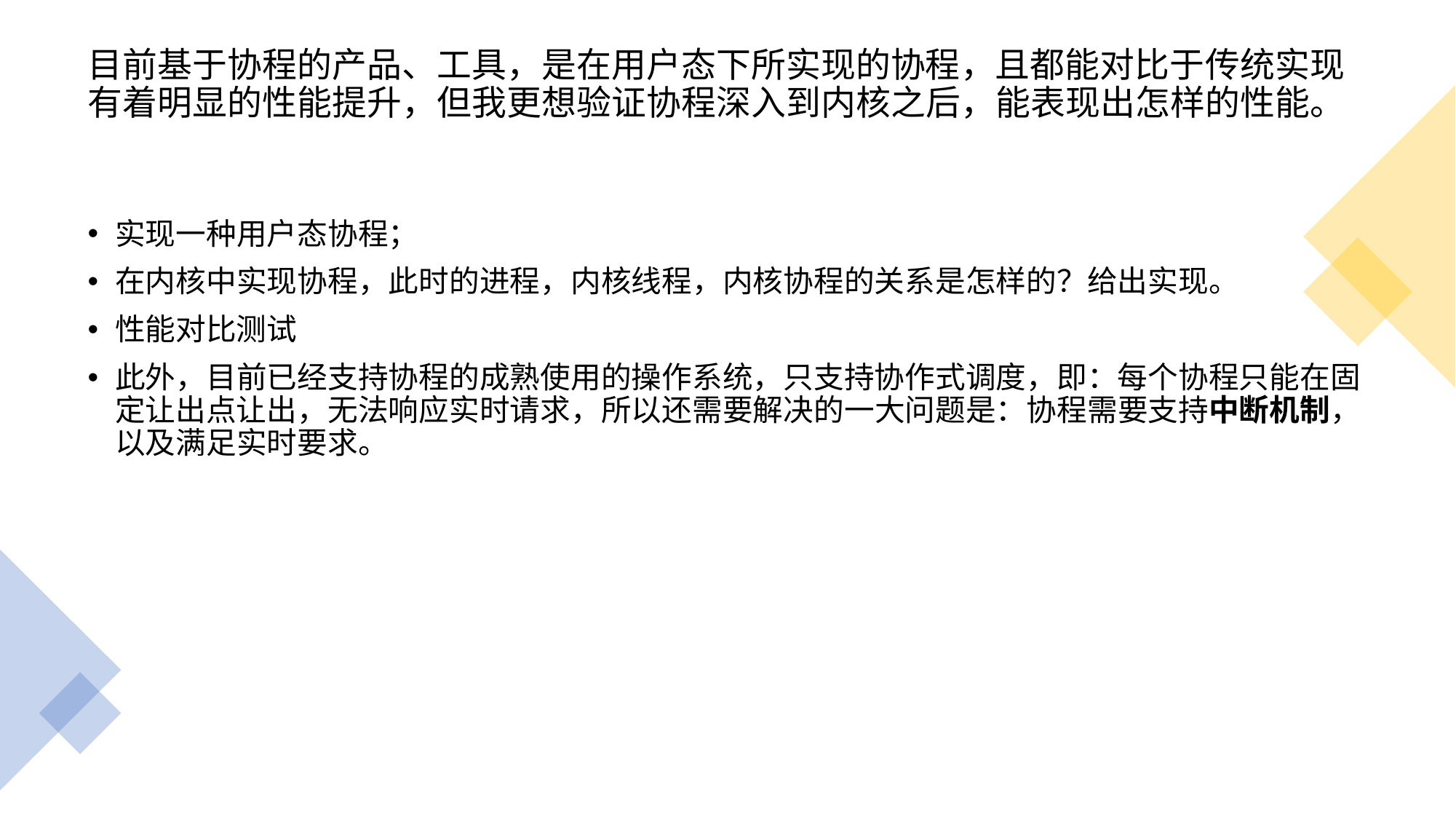

# 目前基于协程的产品、工具，是在用户态下所实现的协程，且都能对比于传统实现有着明显的性能提升，但我更想验证协程深入到内核之后，能表现出怎样的性能。

实现一种用户态协程；
在内核中实现协程，此时的进程，内核线程，内核协程的关系是怎样的？给出实现。
性能对比测试
此外，目前已经支持协程的成熟使用的操作系统，只支持协作式调度，即：每个协程只能在固定让出点让出，无法响应实时请求，所以还需要解决的一大问题是：协程需要支持中断机制，以及满足实时要求。